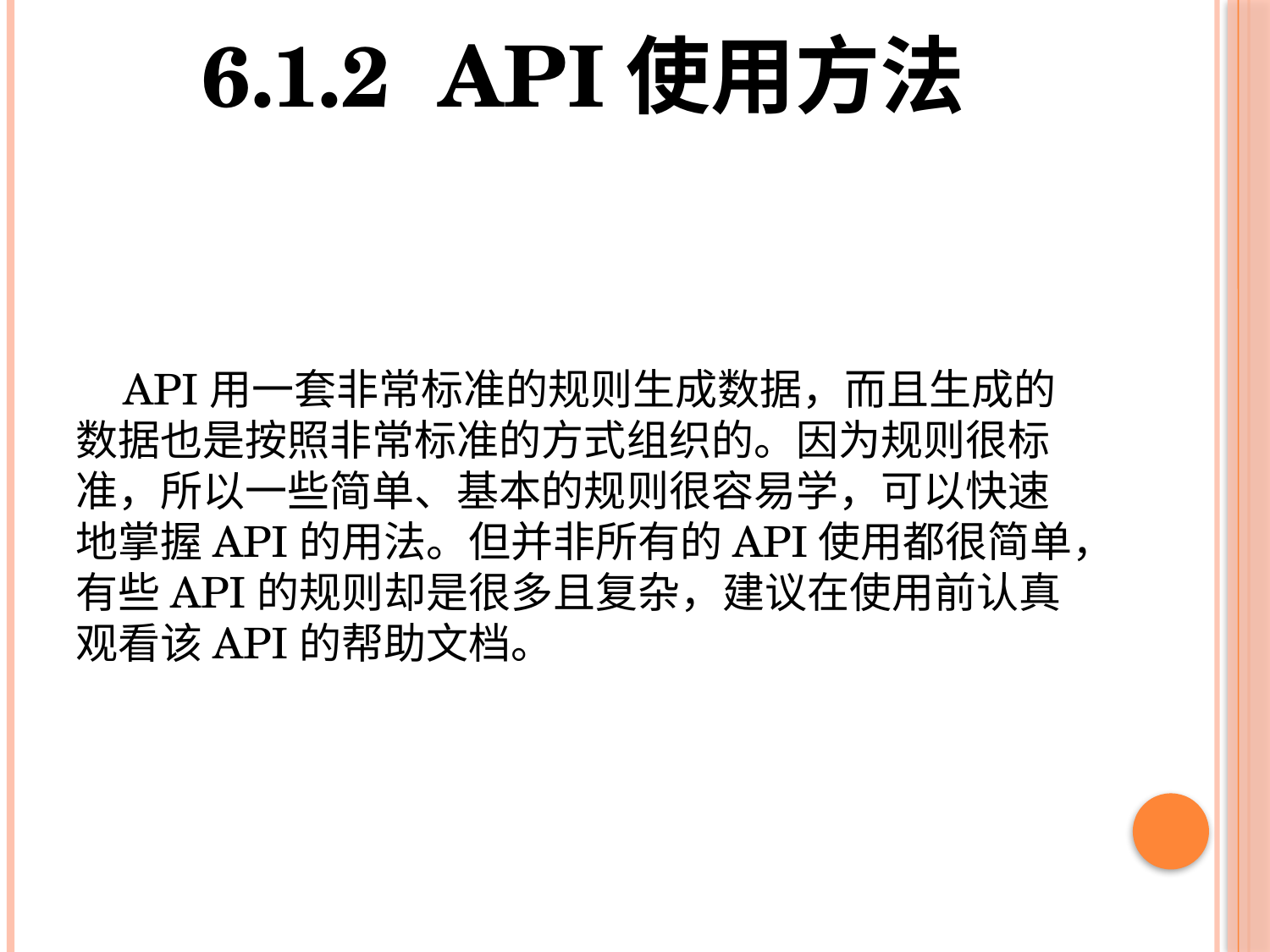

# 6.1.2  API使用方法
    API用一套非常标准的规则生成数据，而且生成的数据也是按照非常标准的方式组织的。因为规则很标准，所以一些简单、基本的规则很容易学，可以快速地掌握API的用法。但并非所有的API使用都很简单，有些API的规则却是很多且复杂，建议在使用前认真观看该API的帮助文档。